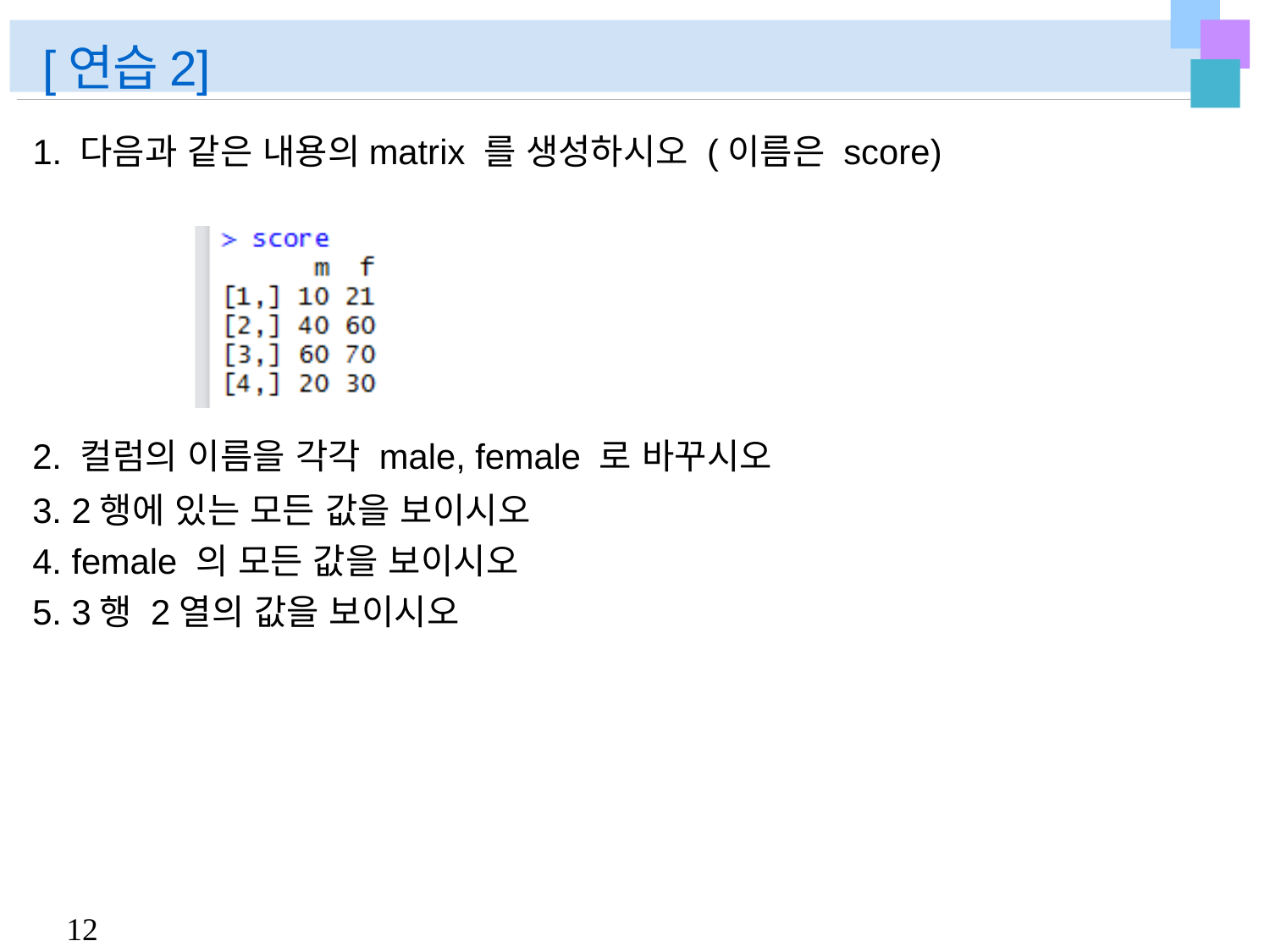

# [연습2]
1. 다음과 같은 내용의matrix 를 생성하시오 (이름은 score)

2. 컬럼의 이름을 각각 male, female 로 바꾸시오
3. 2행에 있는 모든 값을 보이시오 4. female 의 모든 값을 보이시오 5. 3행 2열의 값을 보이시오
12